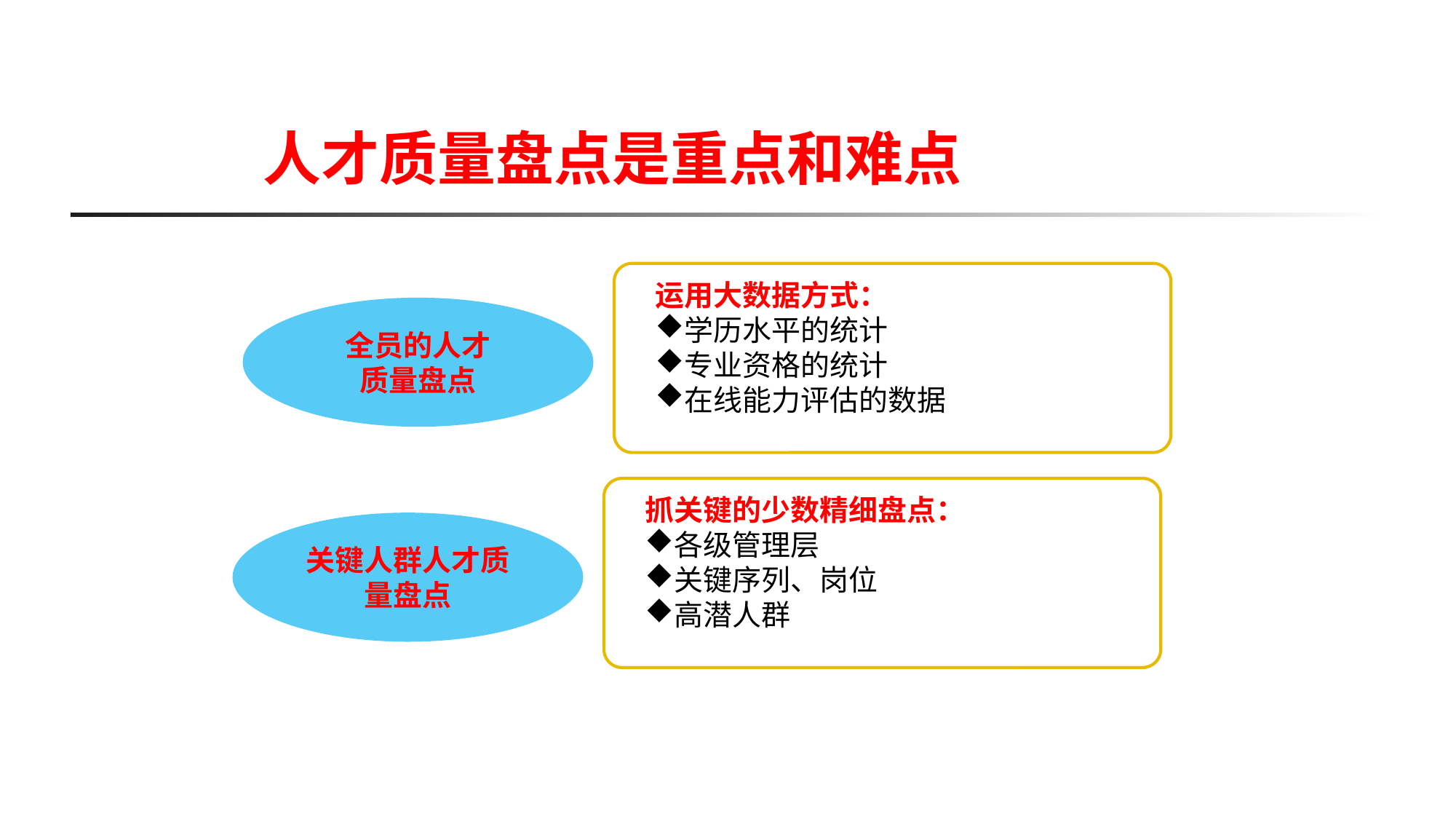

人才质量盘点是重点和难点

运用大数据方式：
学历水平的统计
专业资格的统计
在线能力评估的数据

全员的人才
质量盘点

抓关键的少数精细盘点：
各级管理层
关键序列、岗位
高潜人群
关键人群人才质量盘点

17